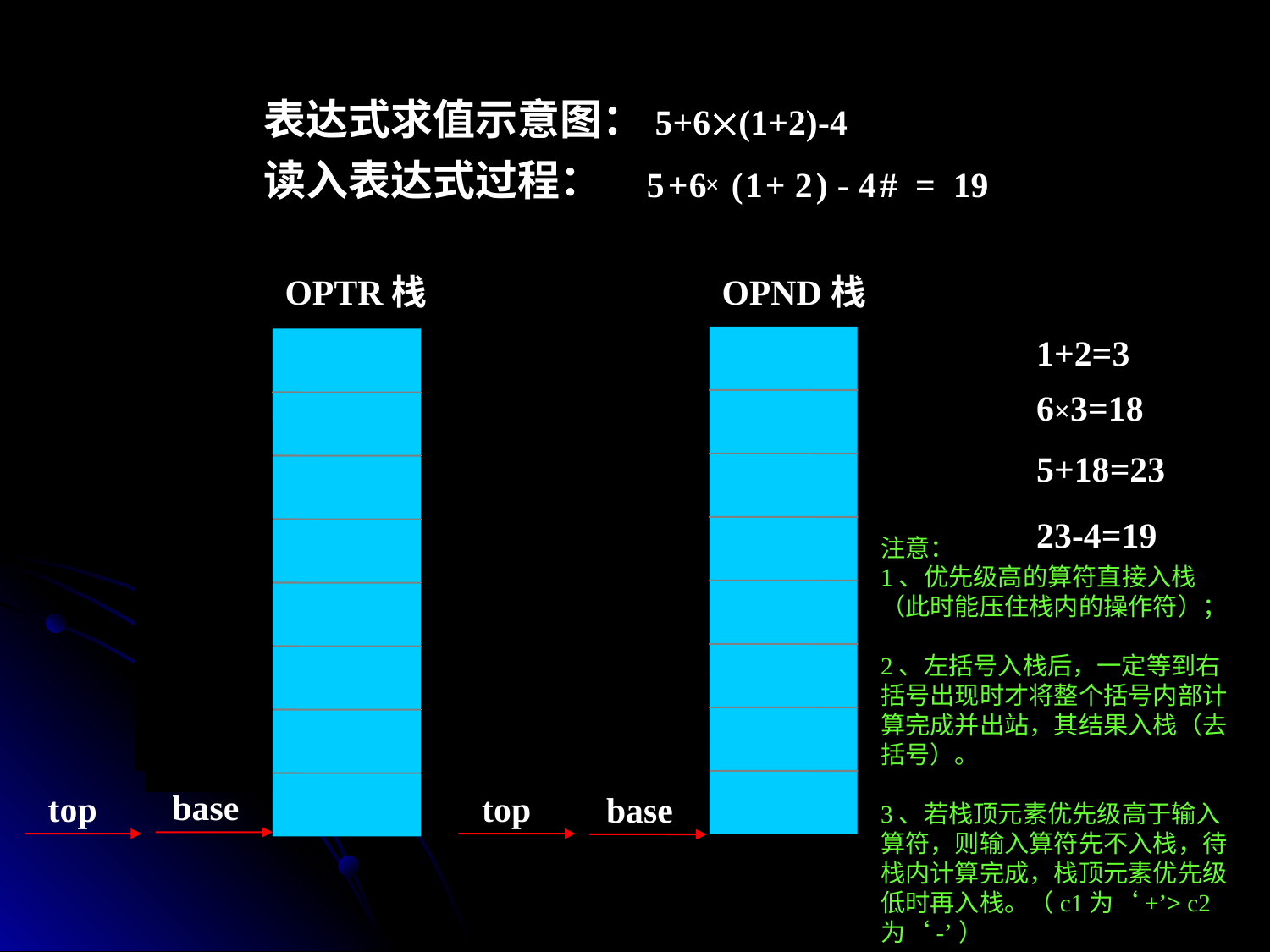

表达式求值示意图：5+6×(1+2)-4
读入表达式过程：
=  19
5
+
6
(
1
+
2
)
-
4
#
×

OPTR栈

top

base

OPND栈

top

base

1+2=3
6×3=18

top

5+18=23

top

top

top

23-4=19
+
注意：
1、优先级高的算符直接入栈（此时能压住栈内的操作符）；

2、左括号入栈后，一定等到右括号出现时才将整个括号内部计算完成并出站，其结果入栈（去括号）。

3、若栈顶元素优先级高于输入算符，则输入算符先不入栈，待栈内计算完成，栈顶元素优先级低时再入栈。（c1为‘+’> c2为‘-’）

top

top

top

top

top

(

2

top

top

top

top

top

top

top

top

1
3
×

top

top

top

top

top

top

top

top

top

+

18
4
6

-

top

top

#
23
19
5
top

top